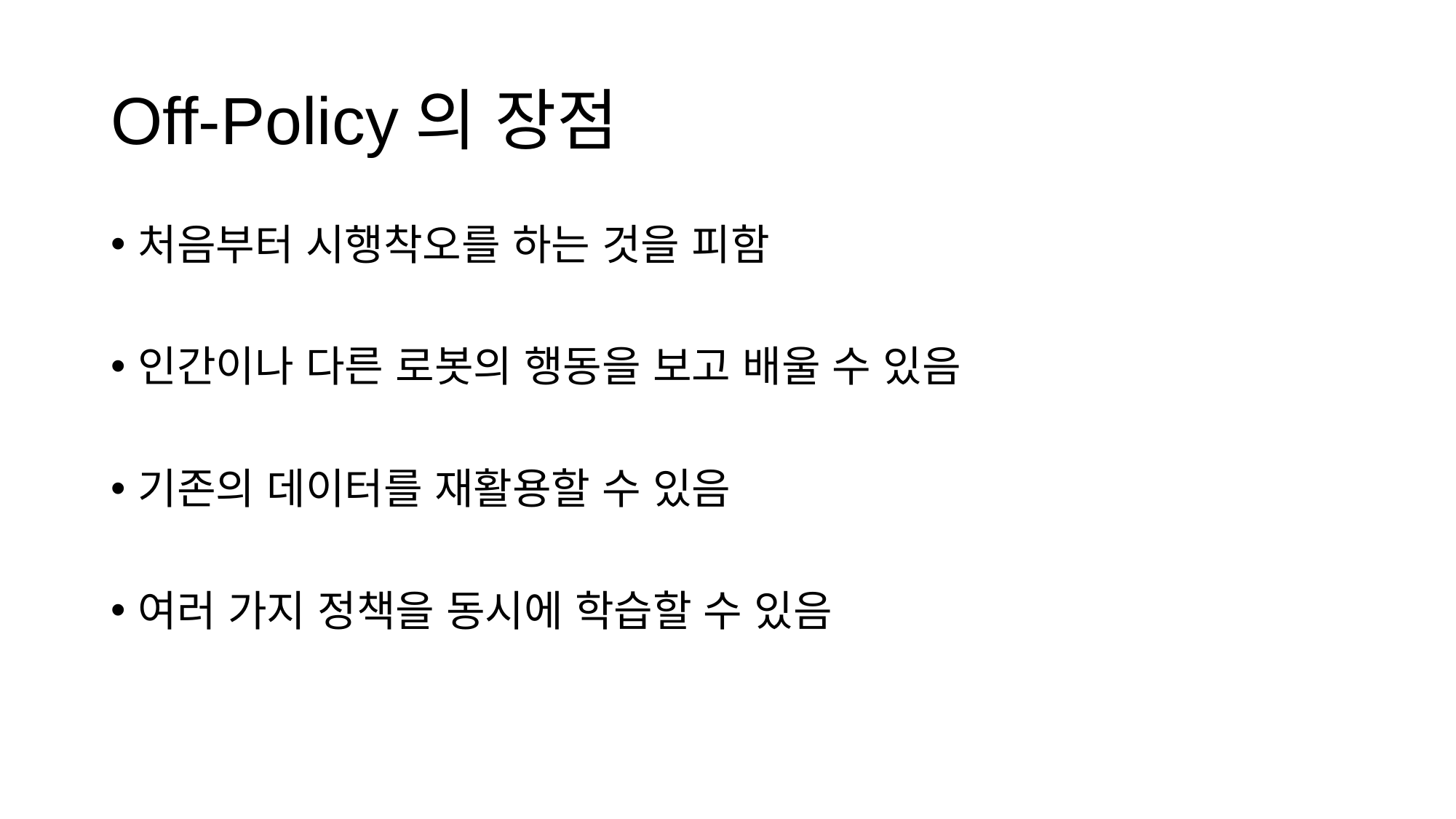

# Off-Policy의 장점
처음부터 시행착오를 하는 것을 피함

인간이나 다른 로봇의 행동을 보고 배울 수 있음

기존의 데이터를 재활용할 수 있음

여러 가지 정책을 동시에 학습할 수 있음